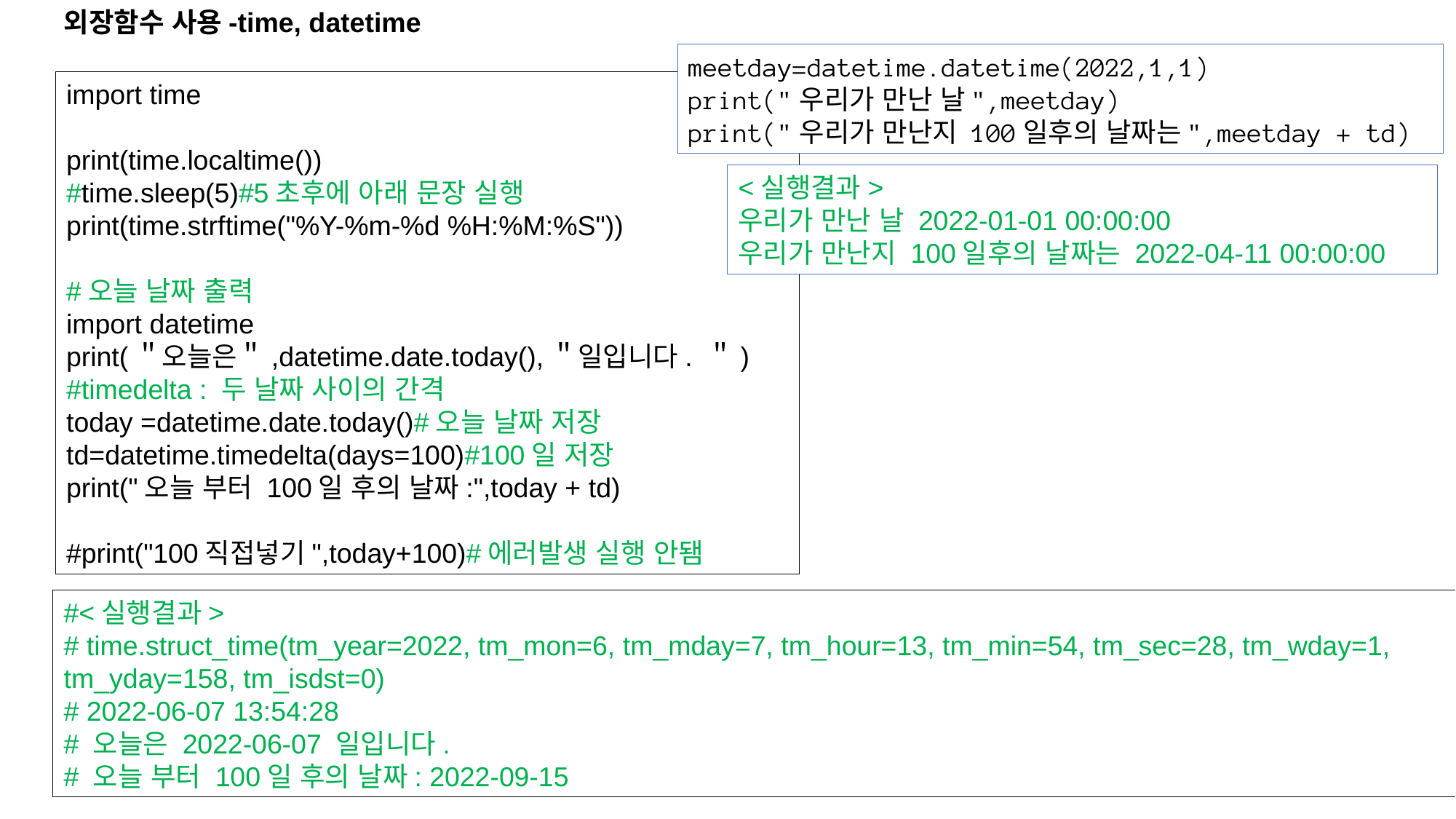

외장함수 사용-time, datetime
meetday=datetime.datetime(2022,1,1)
print("우리가 만난 날",meetday)
print("우리가 만난지 100일후의 날짜는",meetday + td)
import time

print(time.localtime())
#time.sleep(5)#5초후에 아래 문장 실행
print(time.strftime("%Y-%m-%d %H:%M:%S"))

#오늘 날짜 출력
import datetime
print(＂오늘은＂,datetime.date.today(),＂일입니다. ＂)
#timedelta : 두 날짜 사이의 간격
today =datetime.date.today()#오늘 날짜 저장
td=datetime.timedelta(days=100)#100일 저장
print("오늘 부터 100일 후의 날짜:",today + td)

#print("100직접넣기",today+100)#에러발생 실행 안됌
<실행결과>
우리가 만난 날 2022-01-01 00:00:00
우리가 만난지 100일후의 날짜는 2022-04-11 00:00:00
#<실행결과>
# time.struct_time(tm_year=2022, tm_mon=6, tm_mday=7, tm_hour=13, tm_min=54, tm_sec=28, tm_wday=1, tm_yday=158, tm_isdst=0)
# 2022-06-07 13:54:28
# 오늘은 2022-06-07 일입니다.
# 오늘 부터 100일 후의 날짜: 2022-09-15